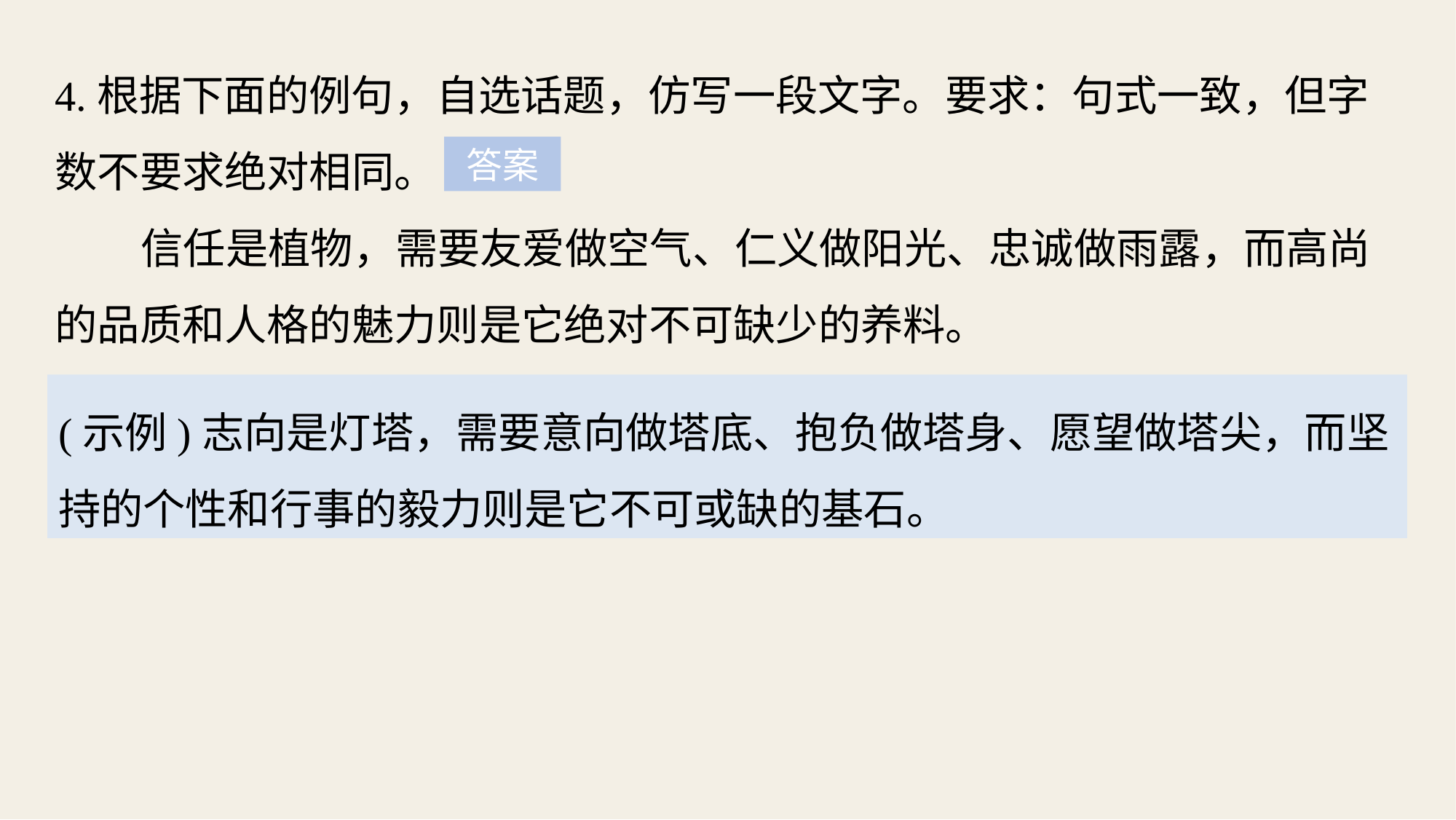

4.根据下面的例句，自选话题，仿写一段文字。要求：句式一致，但字数不要求绝对相同。
信任是植物，需要友爱做空气、仁义做阳光、忠诚做雨露，而高尚的品质和人格的魅力则是它绝对不可缺少的养料。
答案
(示例)志向是灯塔，需要意向做塔底、抱负做塔身、愿望做塔尖，而坚持的个性和行事的毅力则是它不可或缺的基石。